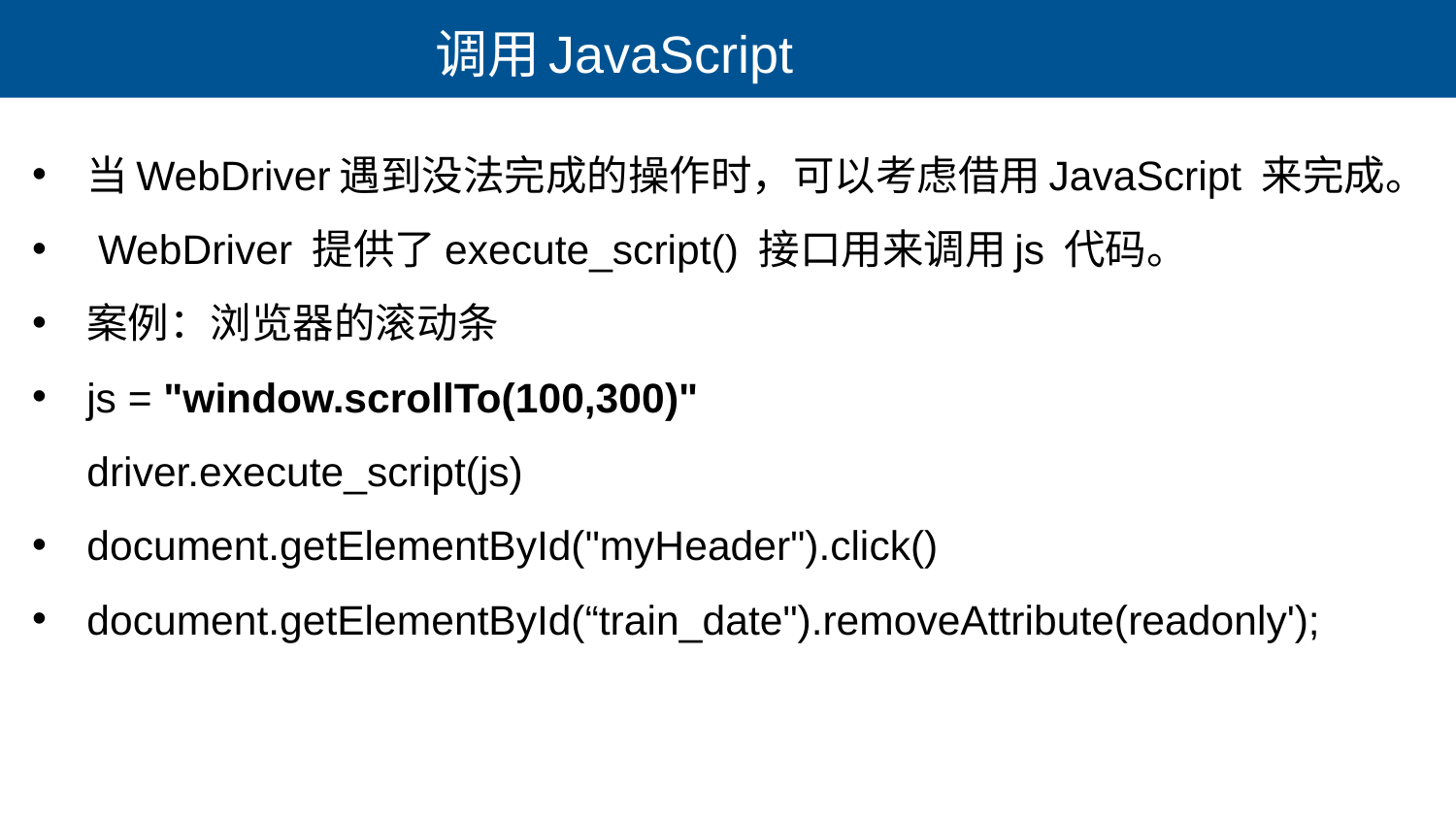

# 调用JavaScript
当WebDriver遇到没法完成的操作时，可以考虑借用JavaScript 来完成。
 WebDriver 提供了execute_script() 接口用来调用js 代码。
案例：浏览器的滚动条
js = "window.scrollTo(100,300)"
driver.execute_script(js)
document.getElementById("myHeader").click()
document.getElementById(“train_date").removeAttribute(readonly');